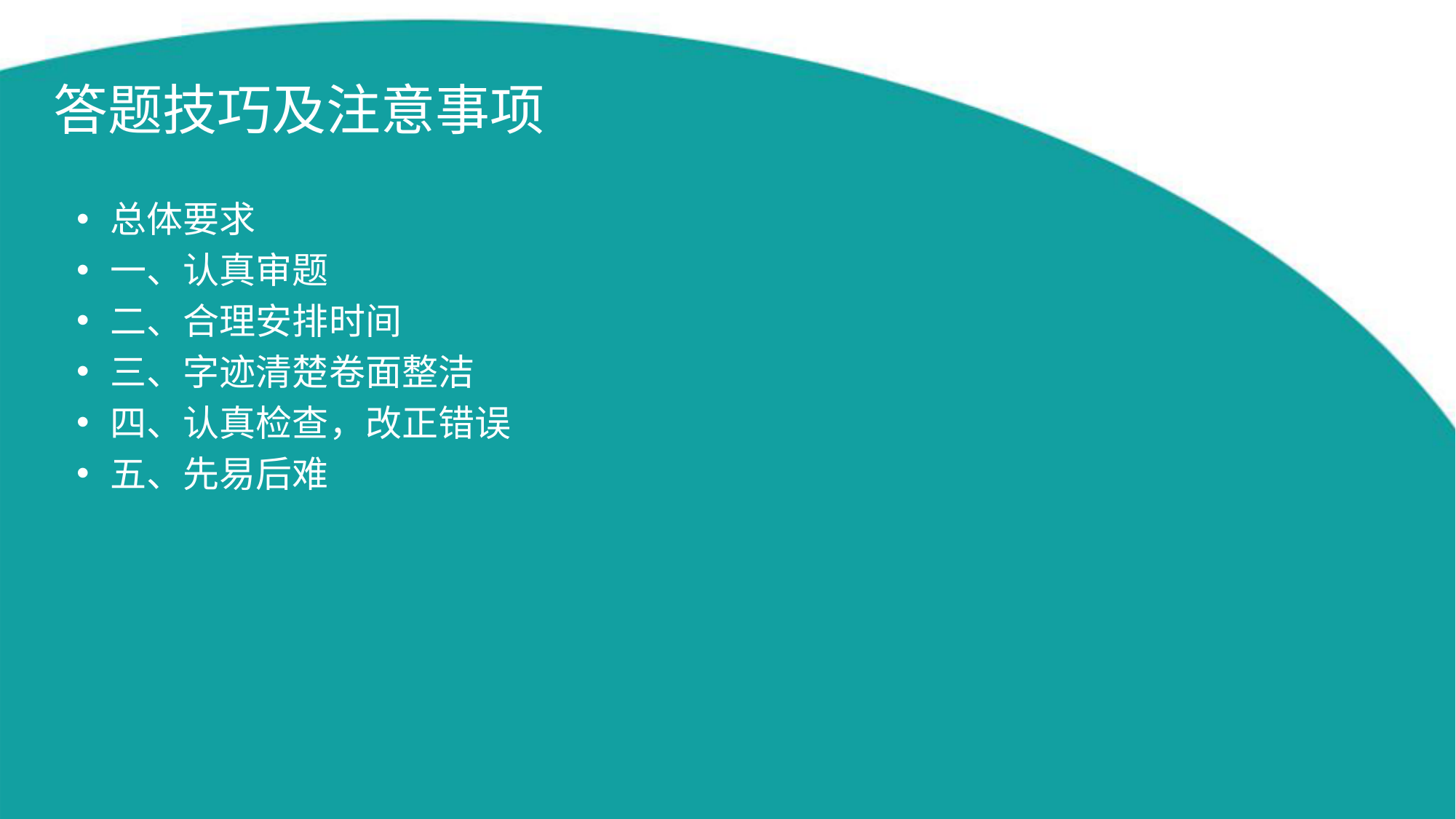

# 答题技巧及注意事项
总体要求
一、认真审题
二、合理安排时间
三、字迹清楚卷面整洁
四、认真检查，改正错误
五、先易后难